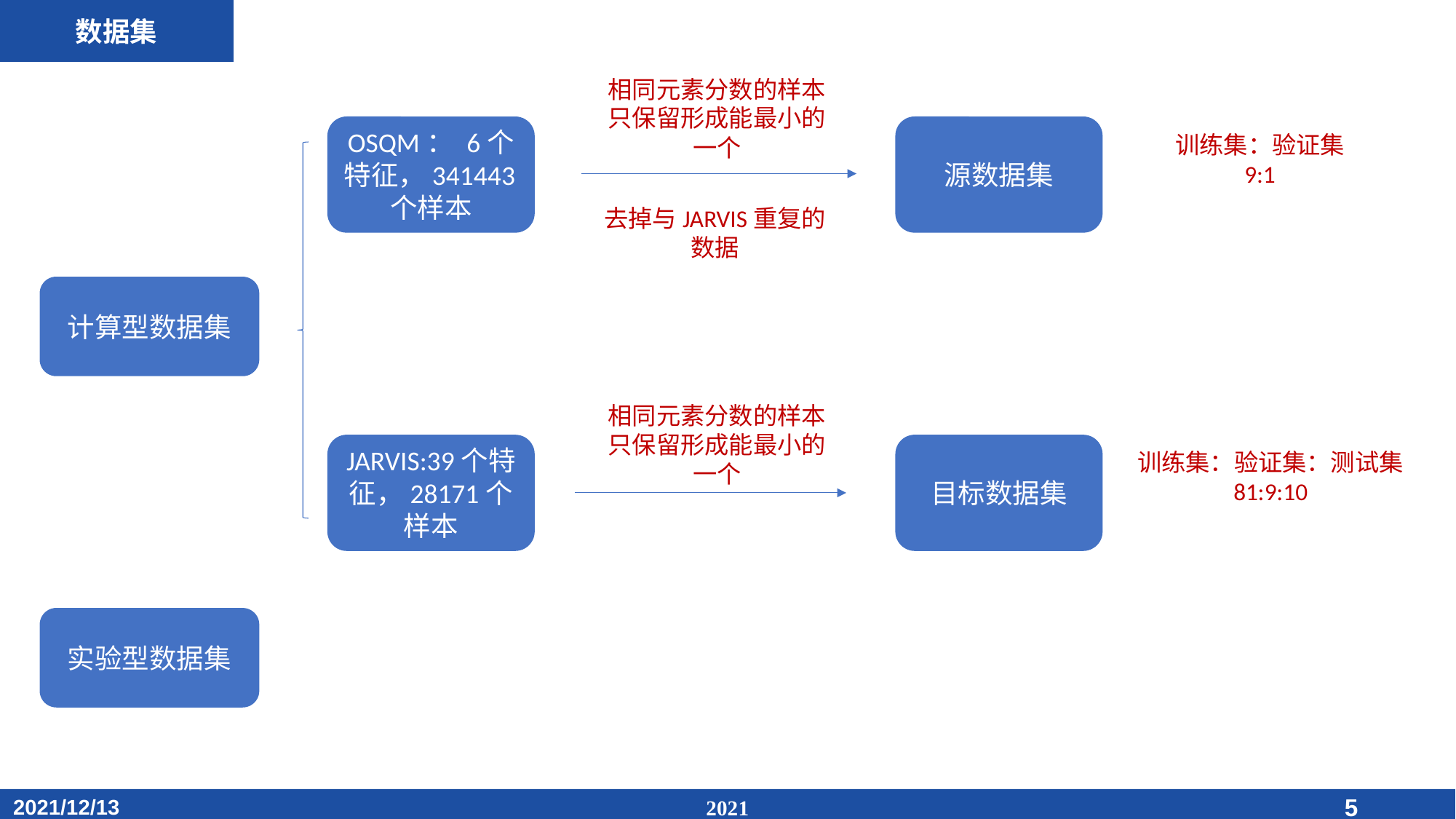

数据集
训练集：验证集
9:1
相同元素分数的样本只保留形成能最小的一个
源数据集
OSQM： 6个特征，341443个样本

去掉与JARVIS重复的数据
计算型数据集
训练集：验证集：测试集
81:9:10
相同元素分数的样本只保留形成能最小的一个
JARVIS:39个特征，28171个样本
目标数据集
实验型数据集